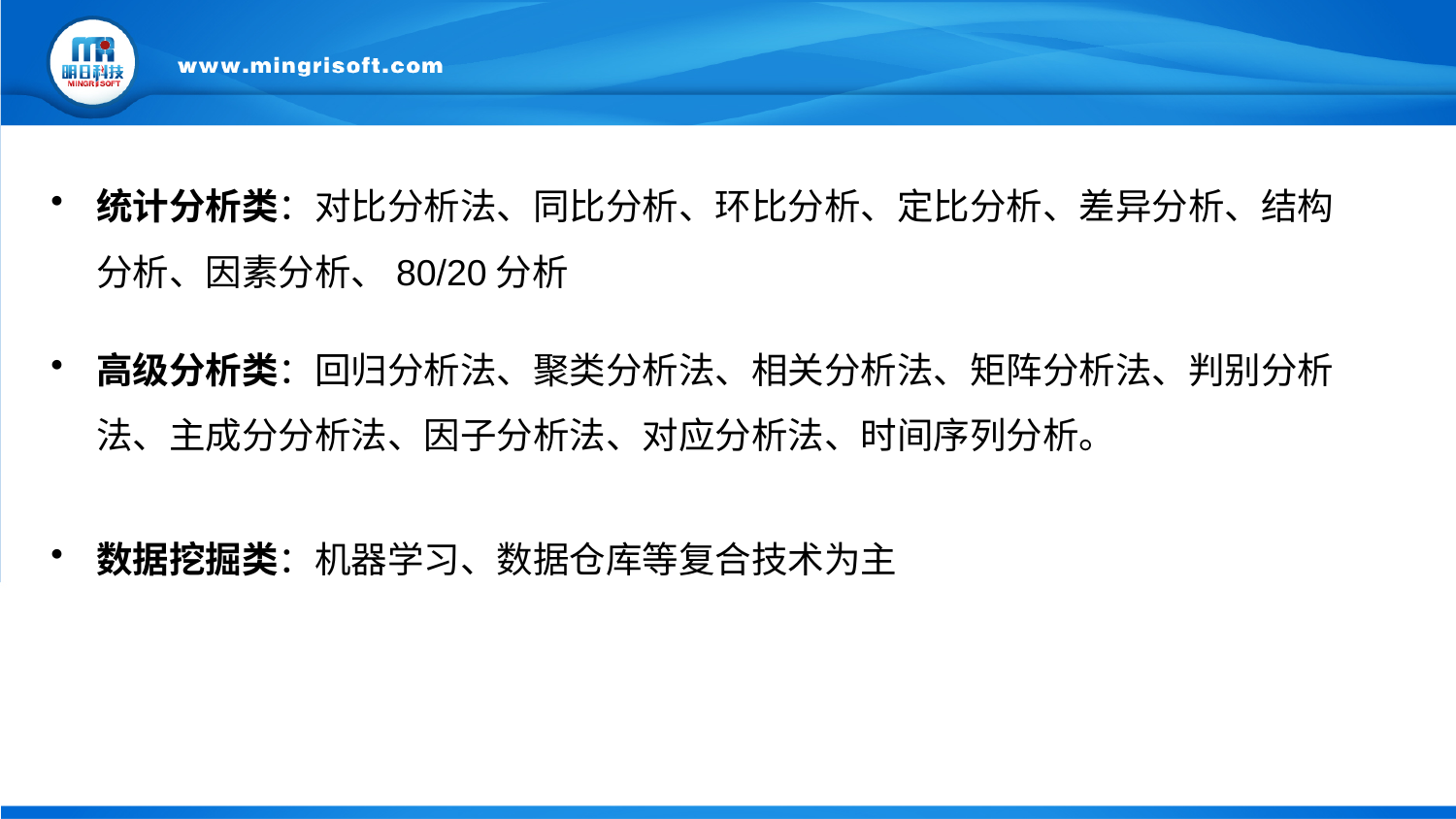

统计分析类：对比分析法、同比分析、环比分析、定比分析、差异分析、结构分析、因素分析、80/20分析
高级分析类：回归分析法、聚类分析法、相关分析法、矩阵分析法、判别分析法、主成分分析法、因子分析法、对应分析法、时间序列分析。
数据挖掘类：机器学习、数据仓库等复合技术为主